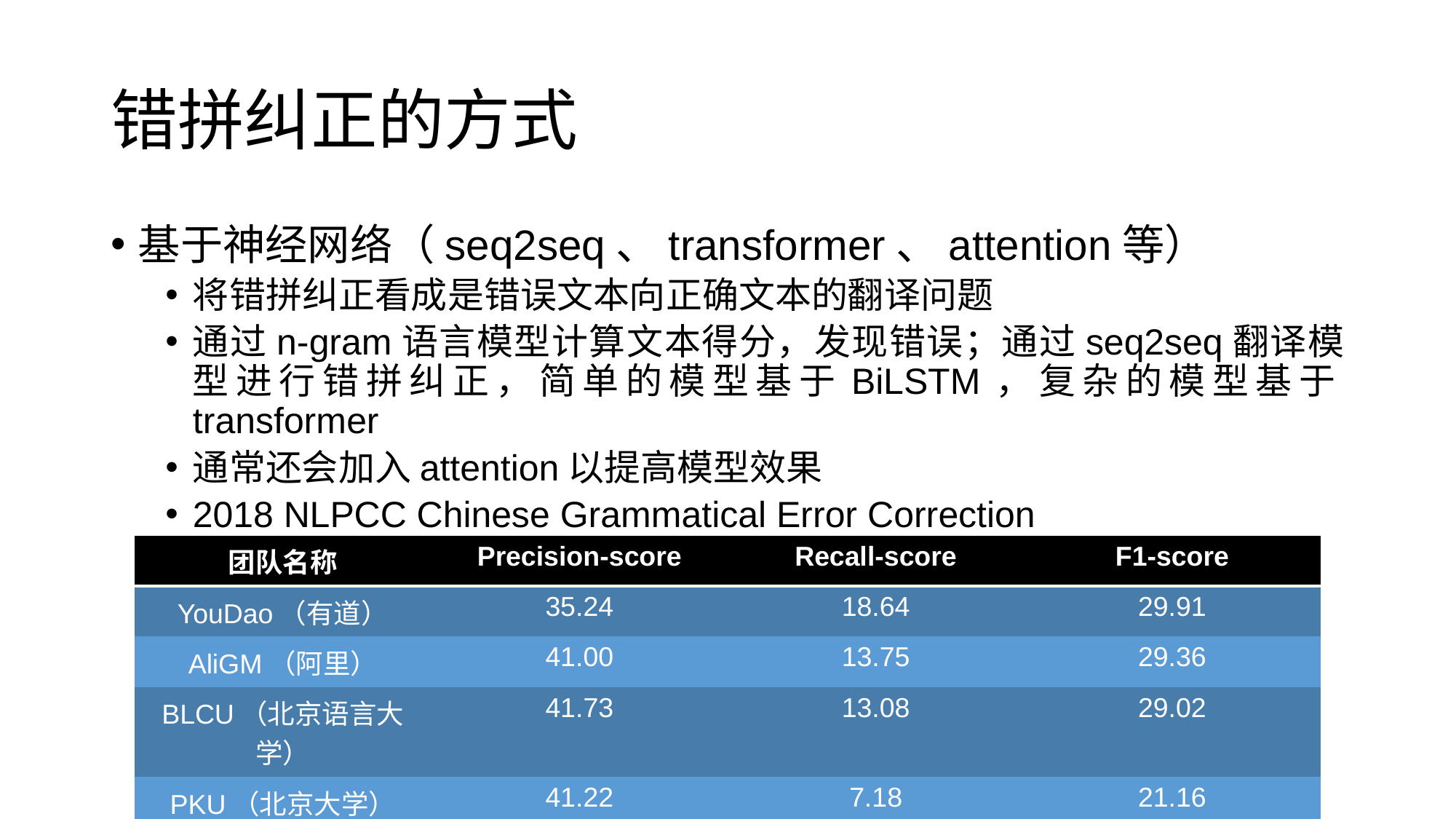

# 错拼纠正的方式
基于神经网络（seq2seq、transformer、attention等）
将错拼纠正看成是错误文本向正确文本的翻译问题
通过n-gram语言模型计算文本得分，发现错误；通过seq2seq翻译模型进行错拼纠正，简单的模型基于BiLSTM，复杂的模型基于transformer
通常还会加入attention以提高模型效果
2018 NLPCC Chinese Grammatical Error Correction

| 团队名称 | Precision-score | Recall-score | F1-score |
| --- | --- | --- | --- |
| YouDao（有道） | 35.24 | 18.64 | 29.91 |
| AliGM（阿里） | 41.00 | 13.75 | 29.36 |
| BLCU（北京语言大学） | 41.73 | 13.08 | 29.02 |
| PKU（北京大学） | 41.22 | 7.18 | 21.16 |